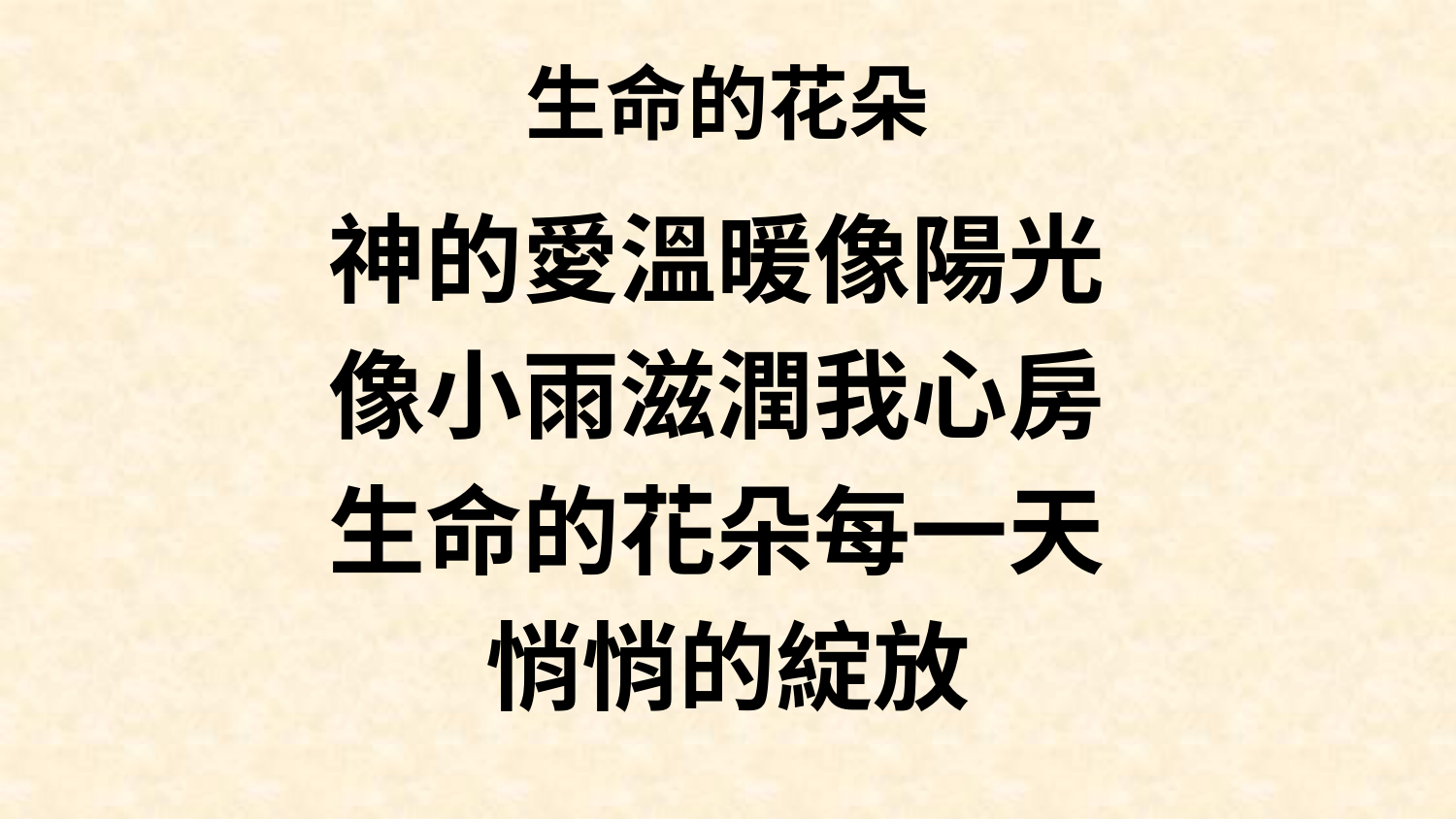

# 生命的花朵
神的愛溫暖像陽光
像小雨滋潤我心房
生命的花朵每一天
悄悄的綻​​放